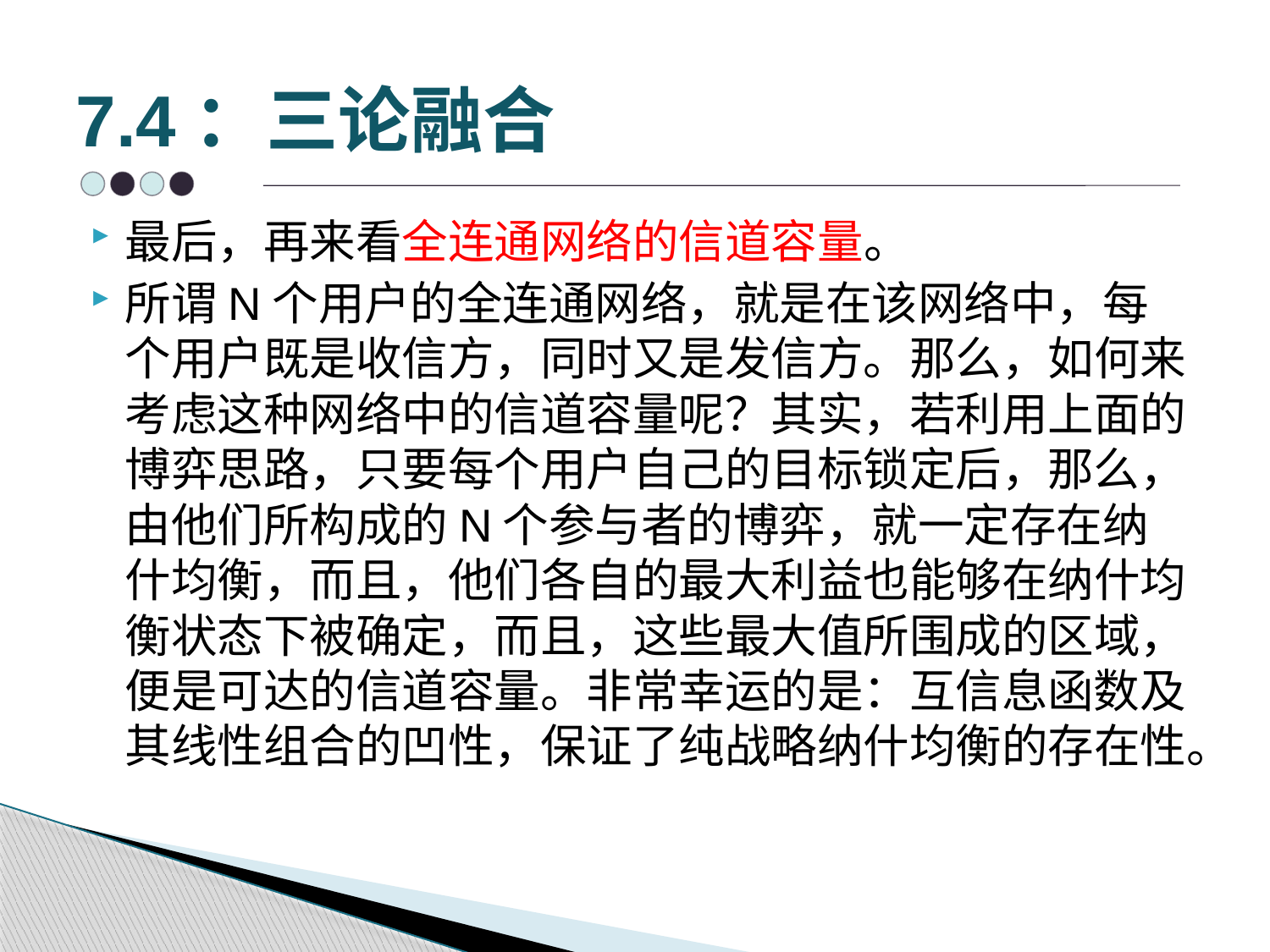

# 7.4：三论融合

最后，再来看全连通网络的信道容量。
所谓N个用户的全连通网络，就是在该网络中，每个用户既是收信方，同时又是发信方。那么，如何来考虑这种网络中的信道容量呢？其实，若利用上面的博弈思路，只要每个用户自己的目标锁定后，那么，由他们所构成的N个参与者的博弈，就一定存在纳什均衡，而且，他们各自的最大利益也能够在纳什均衡状态下被确定，而且，这些最大值所围成的区域，便是可达的信道容量。非常幸运的是：互信息函数及其线性组合的凹性，保证了纯战略纳什均衡的存在性。